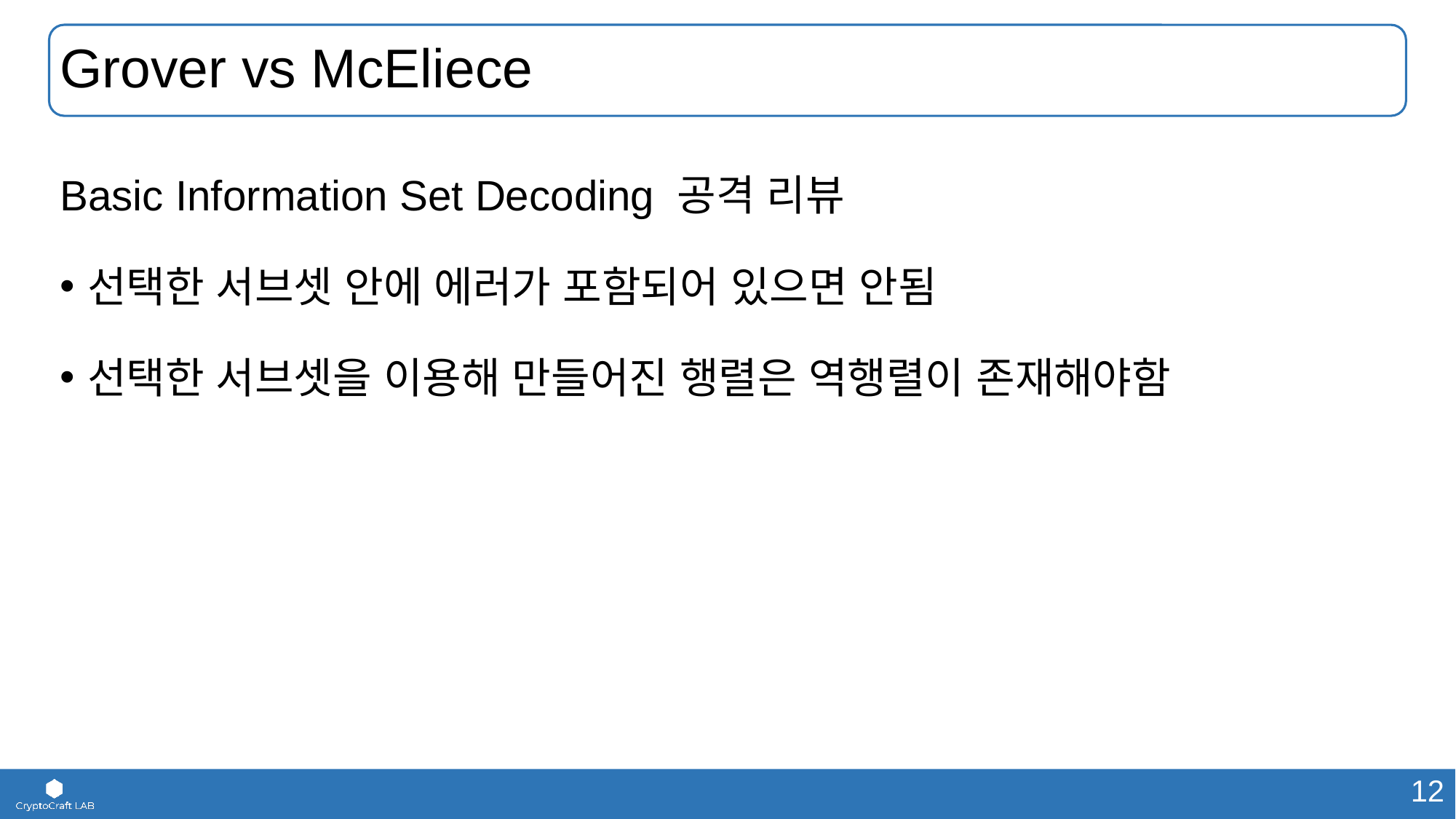

# Grover vs McEliece
Basic Information Set Decoding 공격 리뷰
선택한 서브셋 안에 에러가 포함되어 있으면 안됨
선택한 서브셋을 이용해 만들어진 행렬은 역행렬이 존재해야함